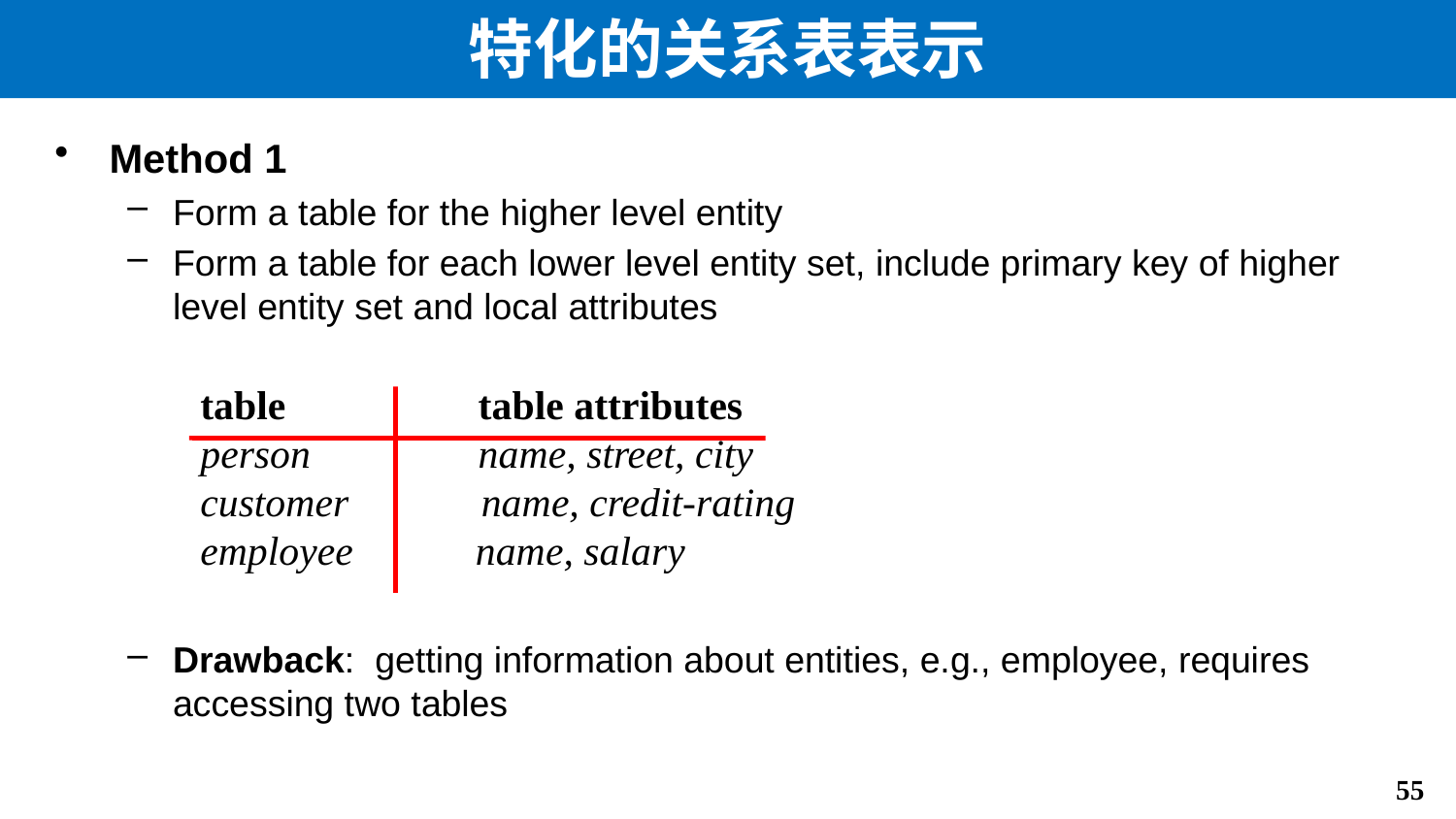

# 特化的关系表表示
Method 1
Form a table for the higher level entity
Form a table for each lower level entity set, include primary key of higher level entity set and local attributes
	table	             table attributes
	person	             name, street, city
	customer             name, credit-rating
	employee            name, salary

Drawback:  getting information about entities, e.g., employee, requires accessing two tables